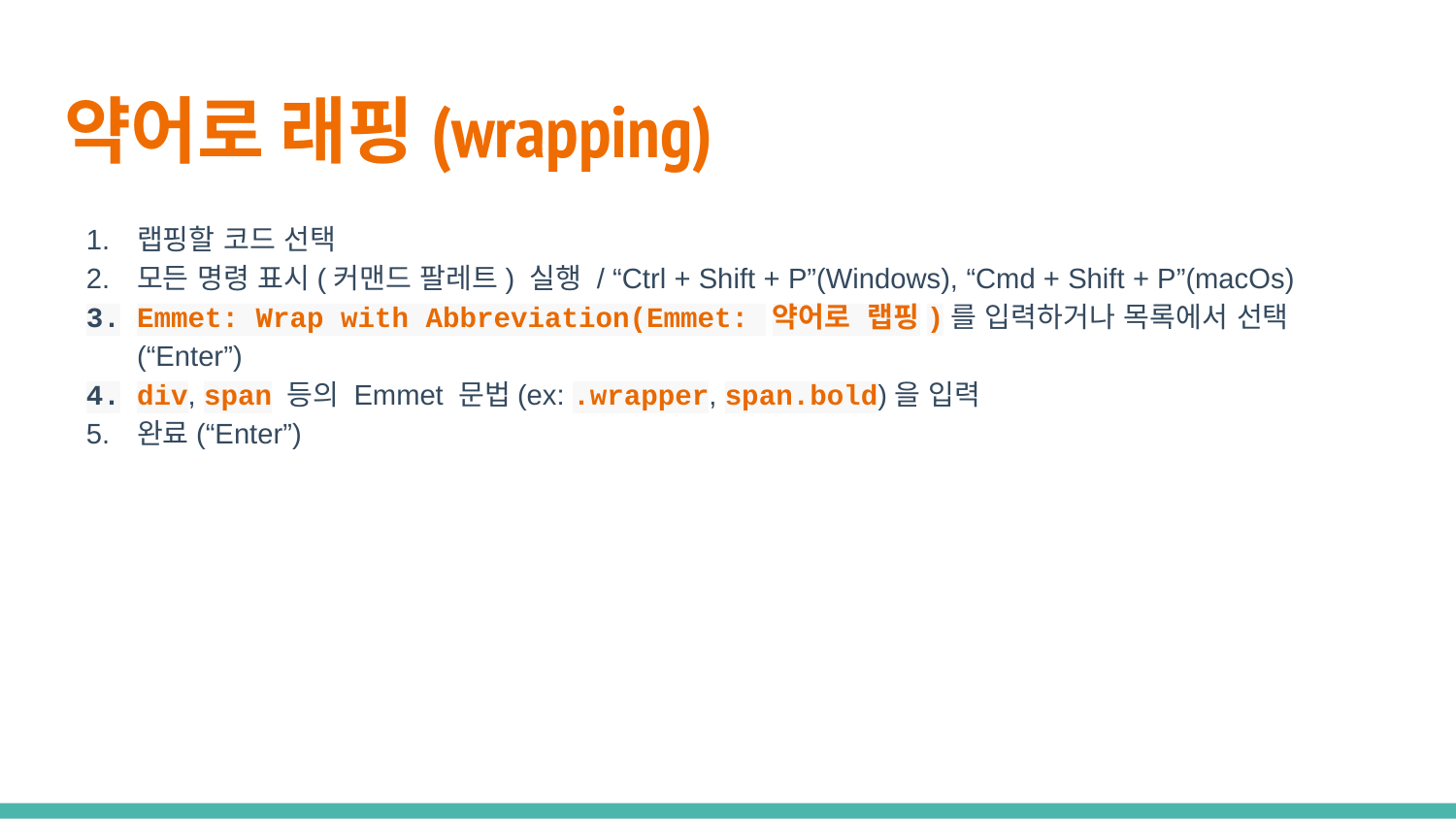

# 약어로 래핑(wrapping)
랩핑할 코드 선택
모든 명령 표시(커맨드 팔레트) 실행 / “Ctrl + Shift + P”(Windows), “Cmd + Shift + P”(macOs)
Emmet: Wrap with Abbreviation(Emmet: 약어로 랩핑)를 입력하거나 목록에서 선택(“Enter”)
div, span 등의 Emmet 문법(ex: .wrapper, span.bold)을 입력
완료(“Enter”)